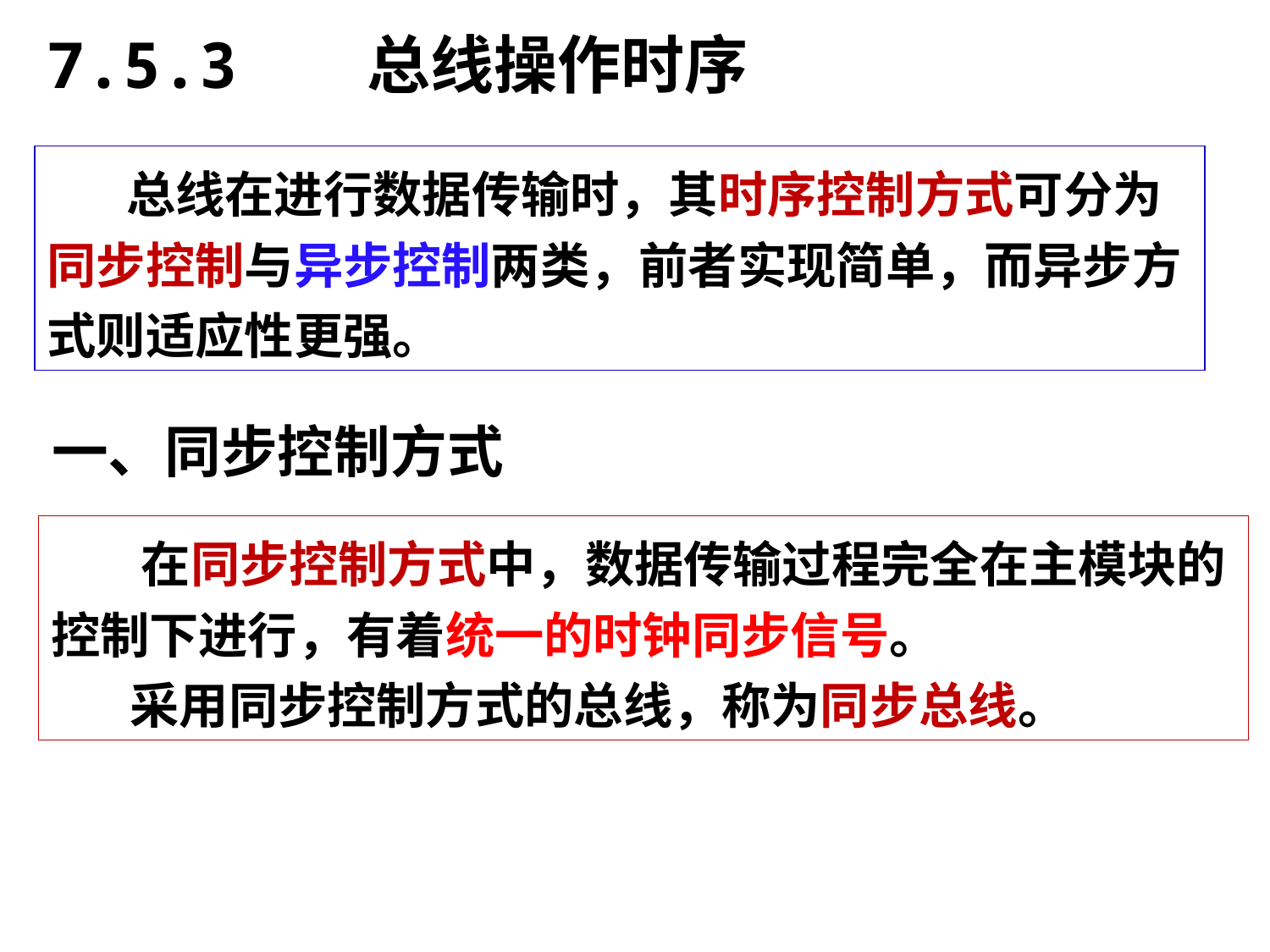

7.5.3   总线操作时序
      总线在进行数据传输时，其时序控制方式可分为同步控制与异步控制两类，前者实现简单，而异步方式则适应性更强。
一、同步控制方式
       在同步控制方式中，数据传输过程完全在主模块的控制下进行，有着统一的时钟同步信号。
      采用同步控制方式的总线，称为同步总线。
163